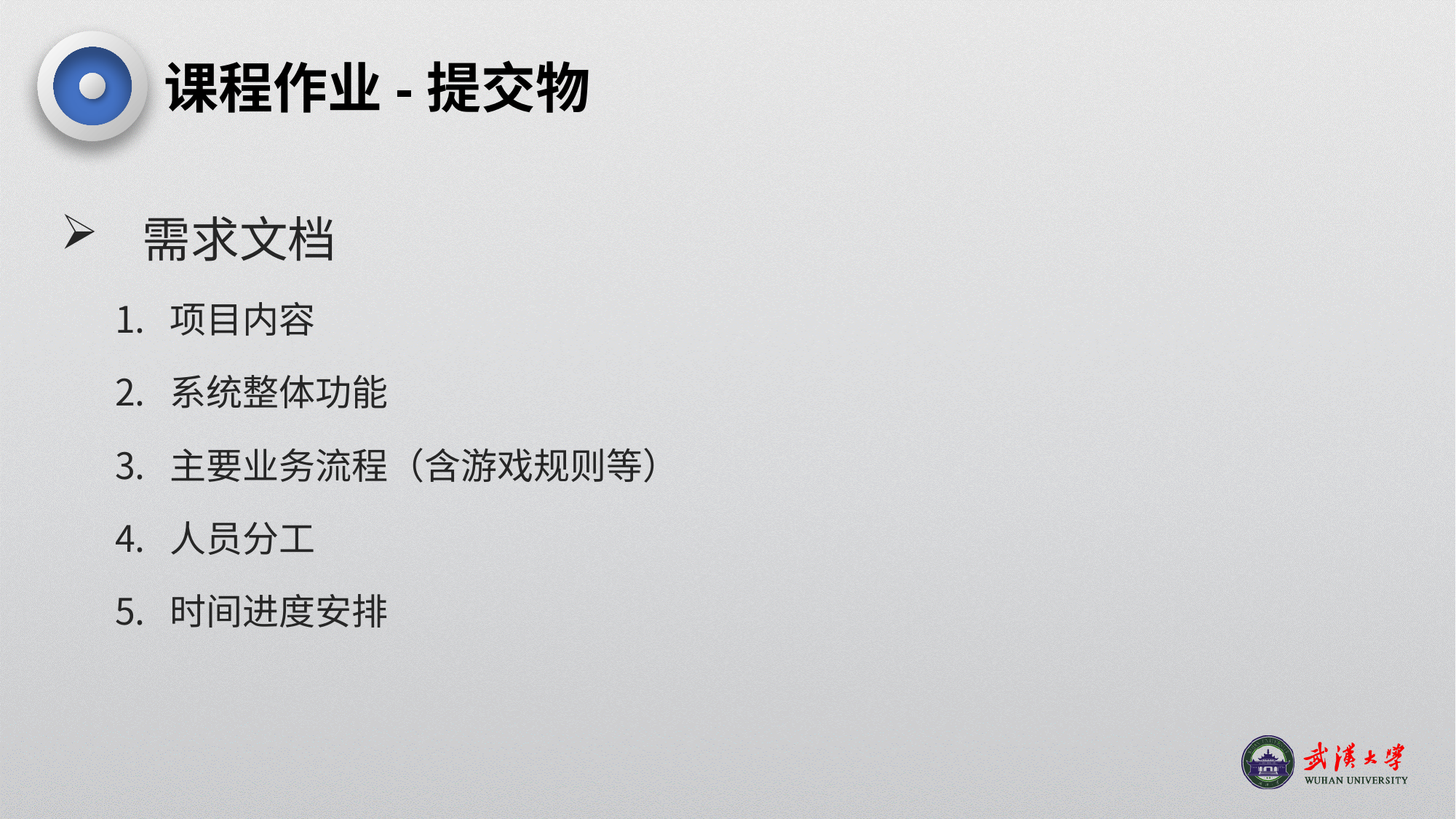

课程作业-提交物
需求文档
项目内容
系统整体功能
主要业务流程（含游戏规则等）
人员分工
时间进度安排